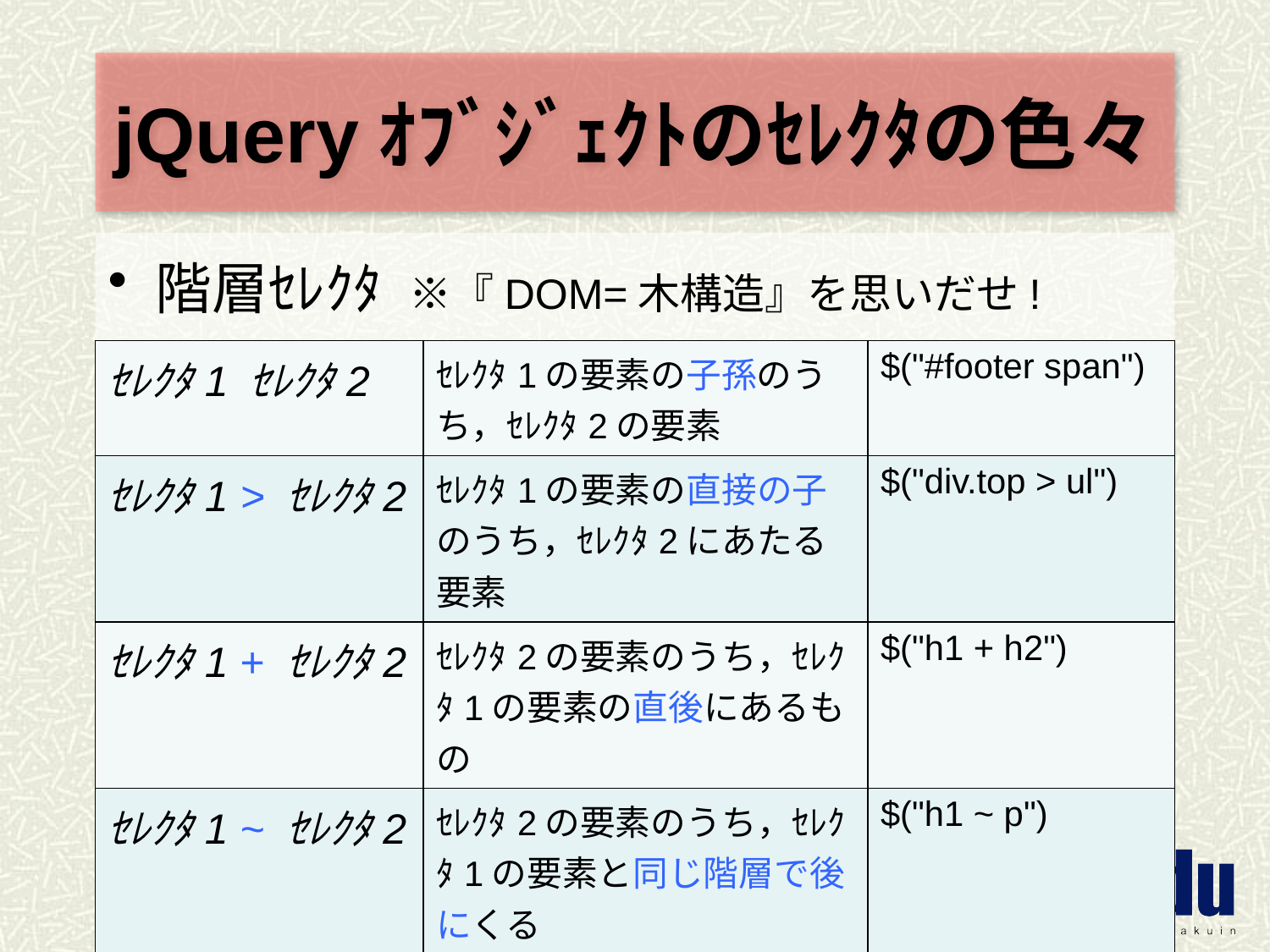

# jQueryｵﾌﾞｼﾞｪｸﾄのｾﾚｸﾀの色々
階層ｾﾚｸﾀ	※『DOM=木構造』を思いだせ!
| ｾﾚｸﾀ1 ｾﾚｸﾀ2 | ｾﾚｸﾀ1の要素の子孫のうち，ｾﾚｸﾀ2の要素 | $("#footer span") |
| --- | --- | --- |
| ｾﾚｸﾀ1 > ｾﾚｸﾀ2 | ｾﾚｸﾀ1の要素の直接の子のうち，ｾﾚｸﾀ2にあたる要素 | $("div.top > ul") |
| ｾﾚｸﾀ1 + ｾﾚｸﾀ2 | ｾﾚｸﾀ2の要素のうち，ｾﾚｸﾀ1の要素の直後にあるもの | $("h1 + h2") |
| ｾﾚｸﾀ1 ~ ｾﾚｸﾀ2 | ｾﾚｸﾀ2の要素のうち，ｾﾚｸﾀ1の要素と同じ階層で後にくる | $("h1 ~ p") |
Copyright  © 2018 The Kyoto College of Graduate Studies for Informatics . All Rights Reserved.